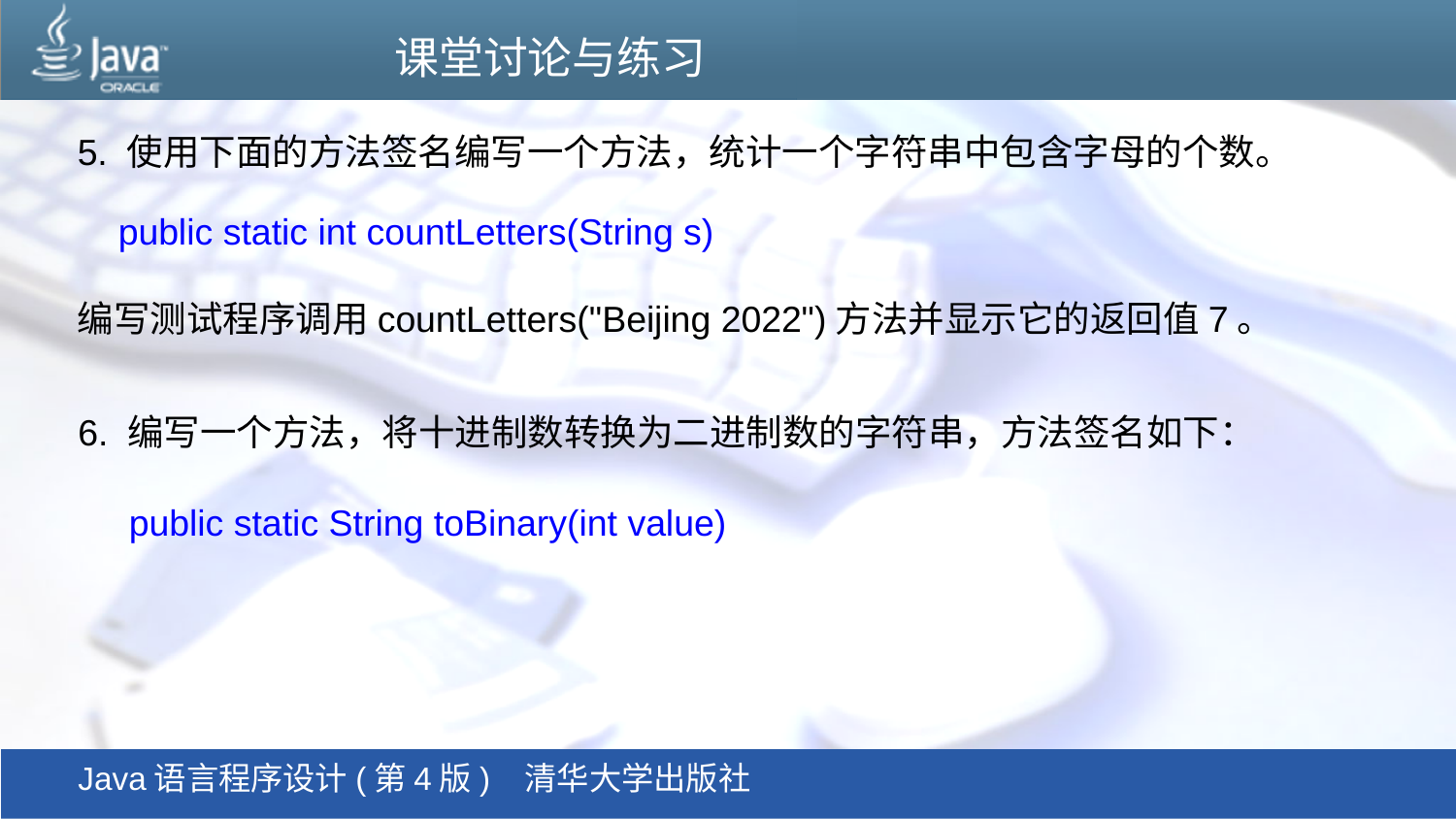

# 课堂讨论与练习
5. 使用下面的方法签名编写一个方法，统计一个字符串中包含字母的个数。
    public static int countLetters(String s)
编写测试程序调用countLetters("Beijing 2022")方法并显示它的返回值7。

6. 编写一个方法，将十进制数转换为二进制数的字符串，方法签名如下：
     public static String toBinary(int value)